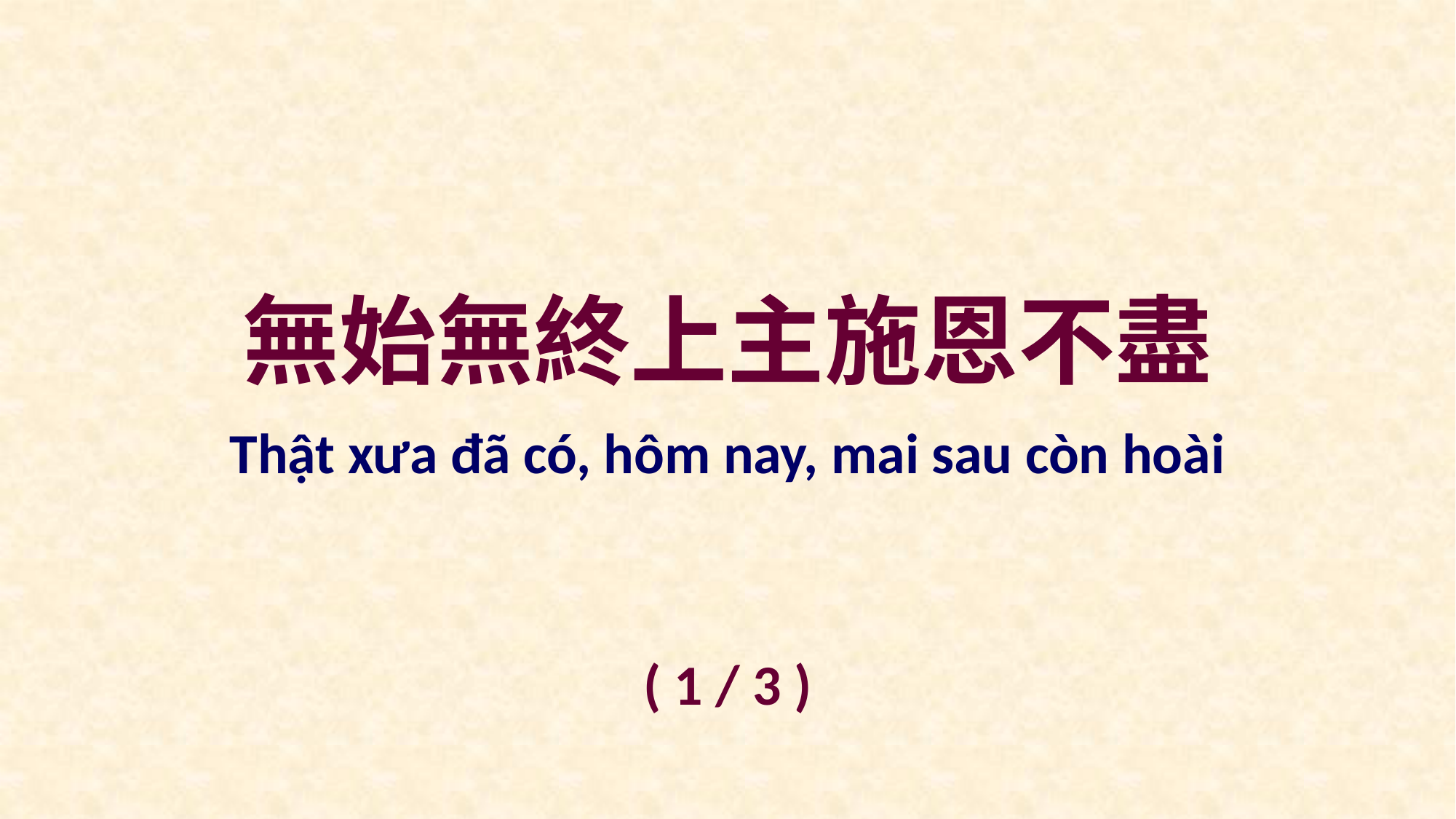

無始無終上主施恩不盡
Thật xưa đã có, hôm nay, mai sau còn hoài
( 1 / 3 )